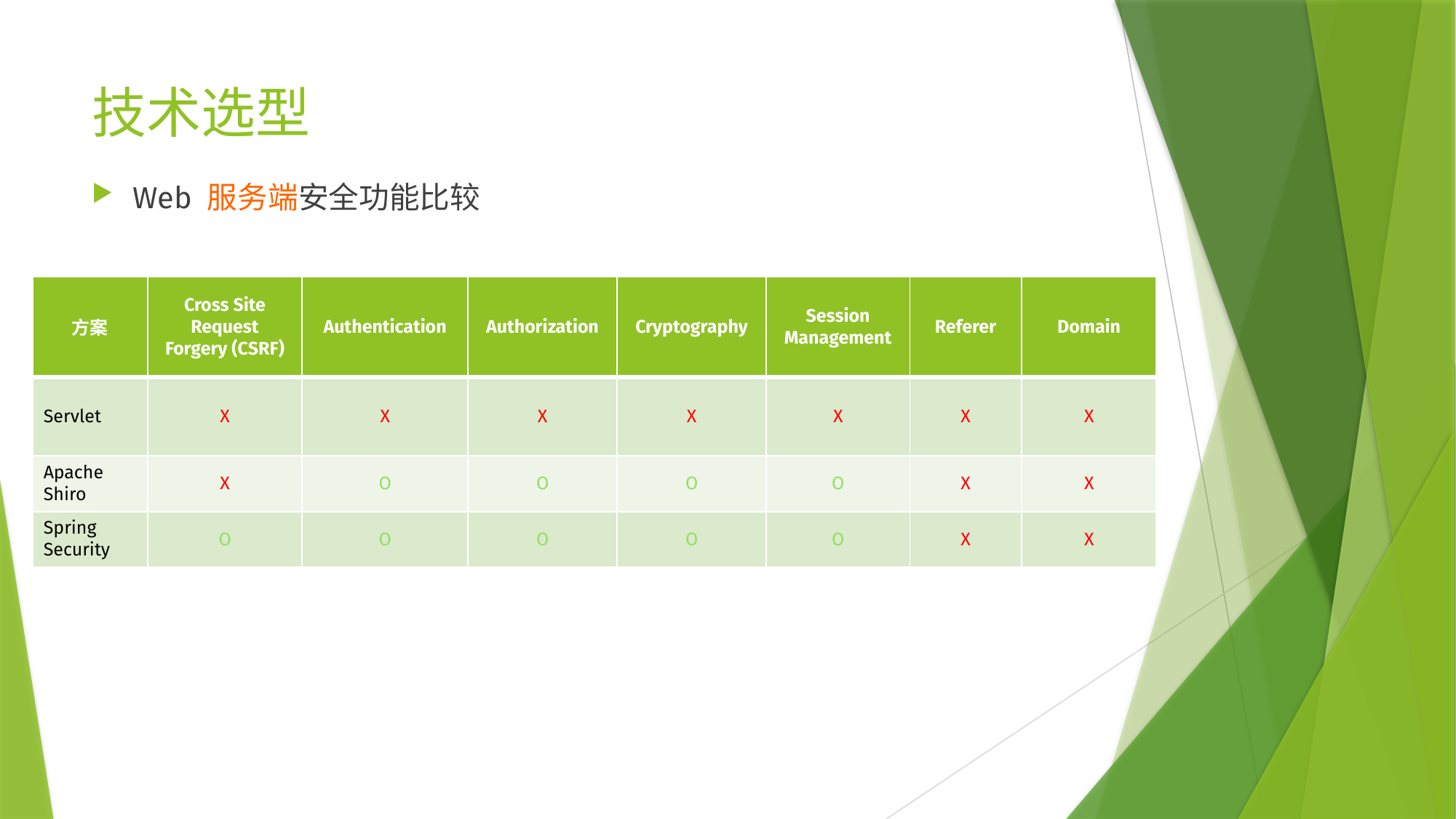

# 技术选型
Web 服务端安全功能比较
| 方案 | Cross Site Request Forgery (CSRF) | Authentication | Authorization | Cryptography | Session Management | Referer | Domain |
| --- | --- | --- | --- | --- | --- | --- | --- |
| Servlet | X | X | X | X | X | X | X |
| Apache Shiro | X | O | O | O | O | X | X |
| Spring Security | O | O | O | O | O | X | X |